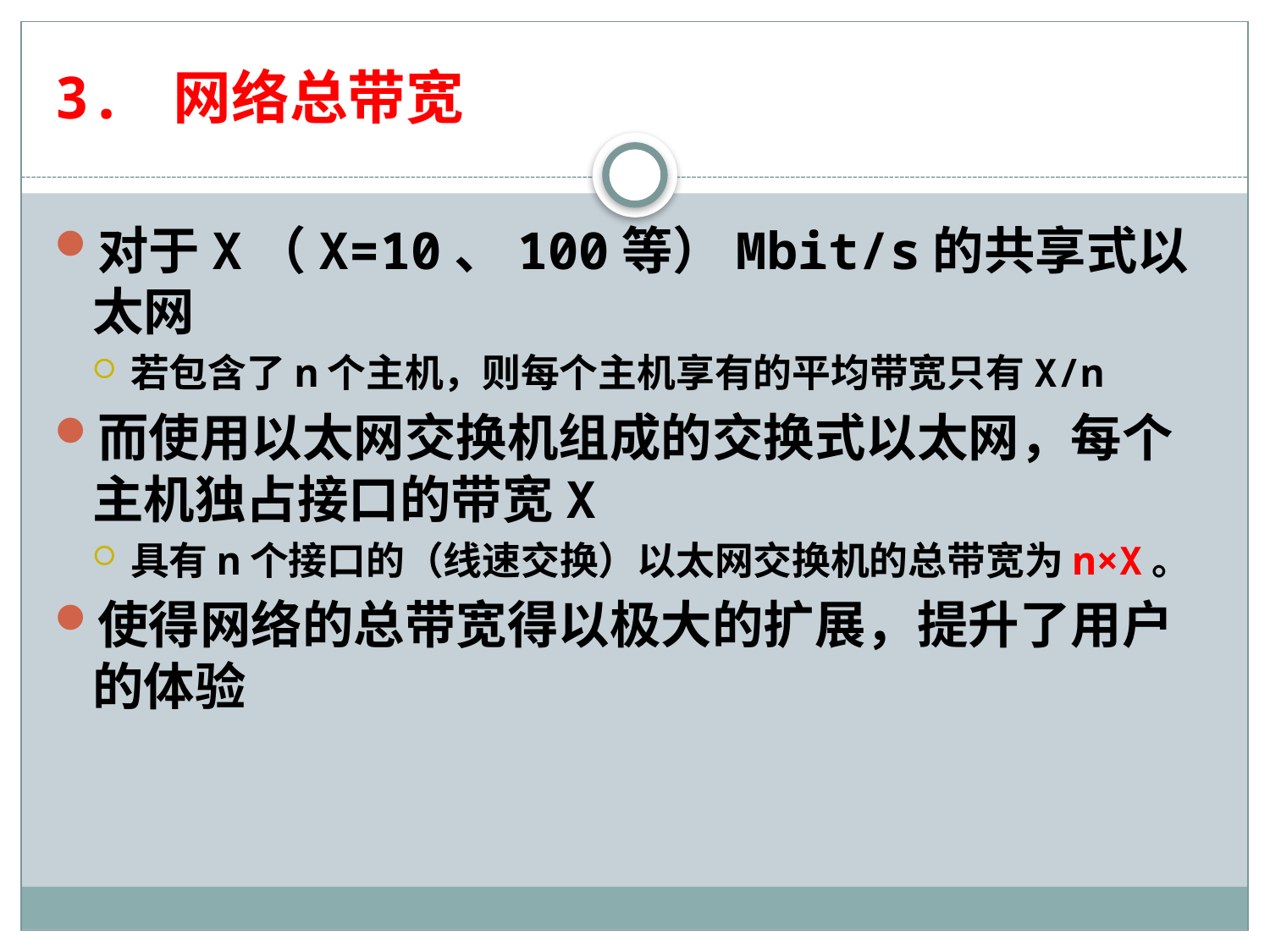

# 3. 网络总带宽
对于X（X=10、100等）Mbit/s的共享式以太网
若包含了n个主机，则每个主机享有的平均带宽只有X/n
而使用以太网交换机组成的交换式以太网，每个主机独占接口的带宽X
具有n个接口的（线速交换）以太网交换机的总带宽为n×X。
使得网络的总带宽得以极大的扩展，提升了用户的体验